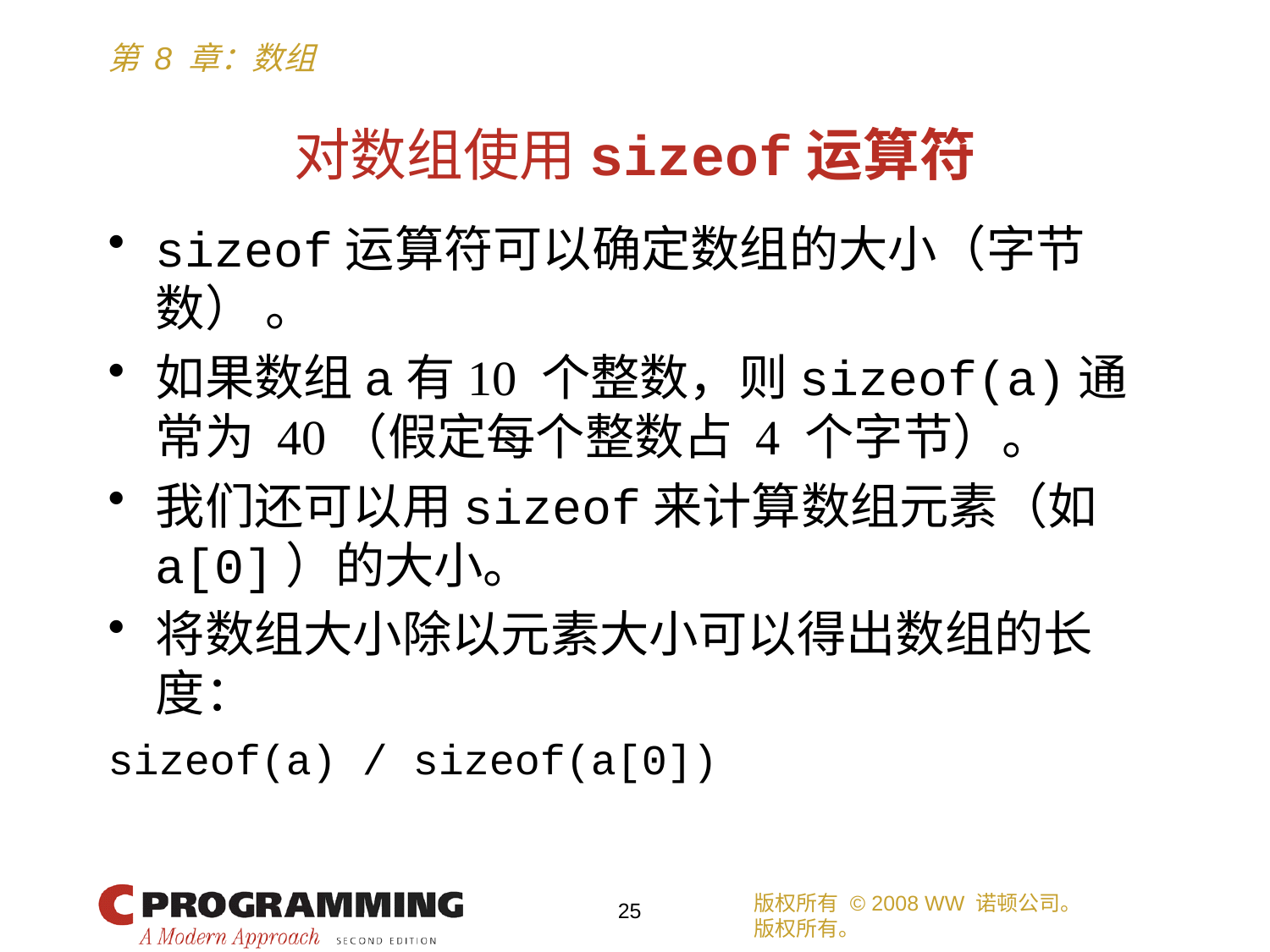

# 对数组使用sizeof运算符
sizeof运算符可以确定数组的大小（字节数） 。
如果数组a有10 个整数，则sizeof(a)通常为 40（假定每个整数占 4 个字节）。
我们还可以用sizeof来计算数组元素（如a[0]）的大小。
将数组大小除以元素大小可以得出数组的长度：
sizeof(a) / sizeof(a[0])
版权所有 © 2008 WW 诺顿公司。
版权所有。
25